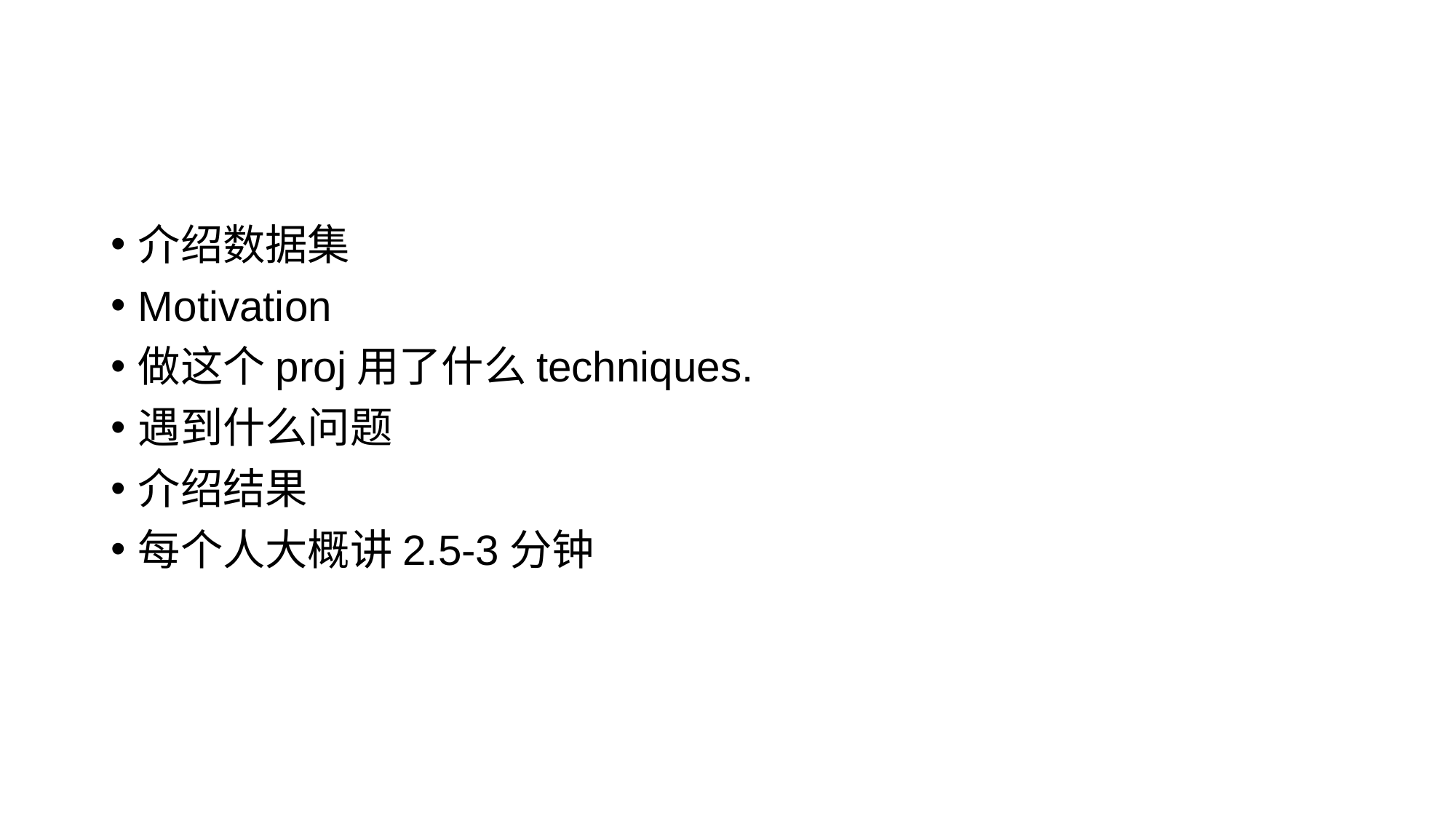

#
介绍数据集
Motivation
做这个proj用了什么techniques.
遇到什么问题
介绍结果
每个人大概讲2.5-3分钟